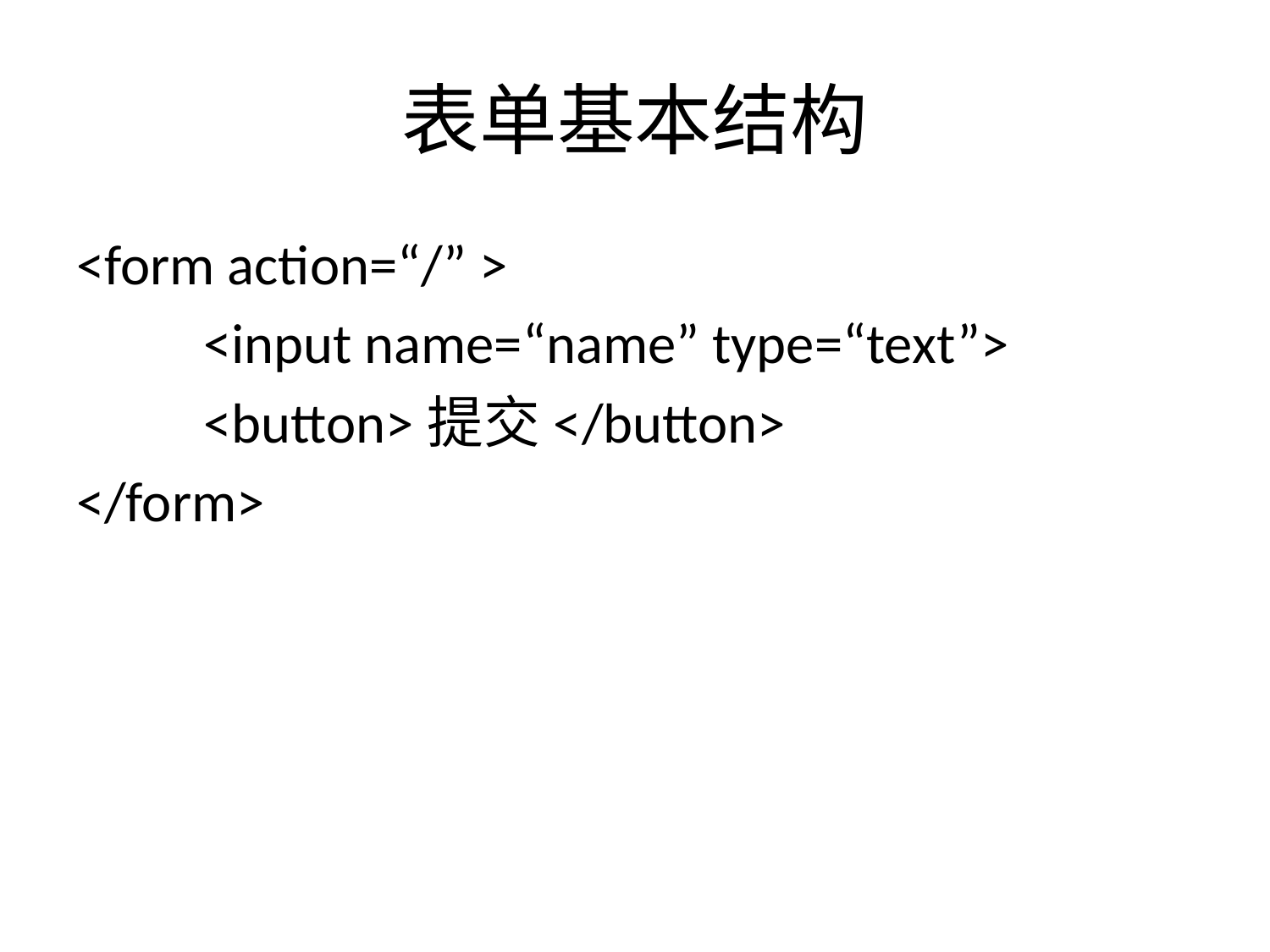

# 表单基本结构
<form action=“/” >
	<input name=“name” type=“text”>
	<button>提交</button>
</form>